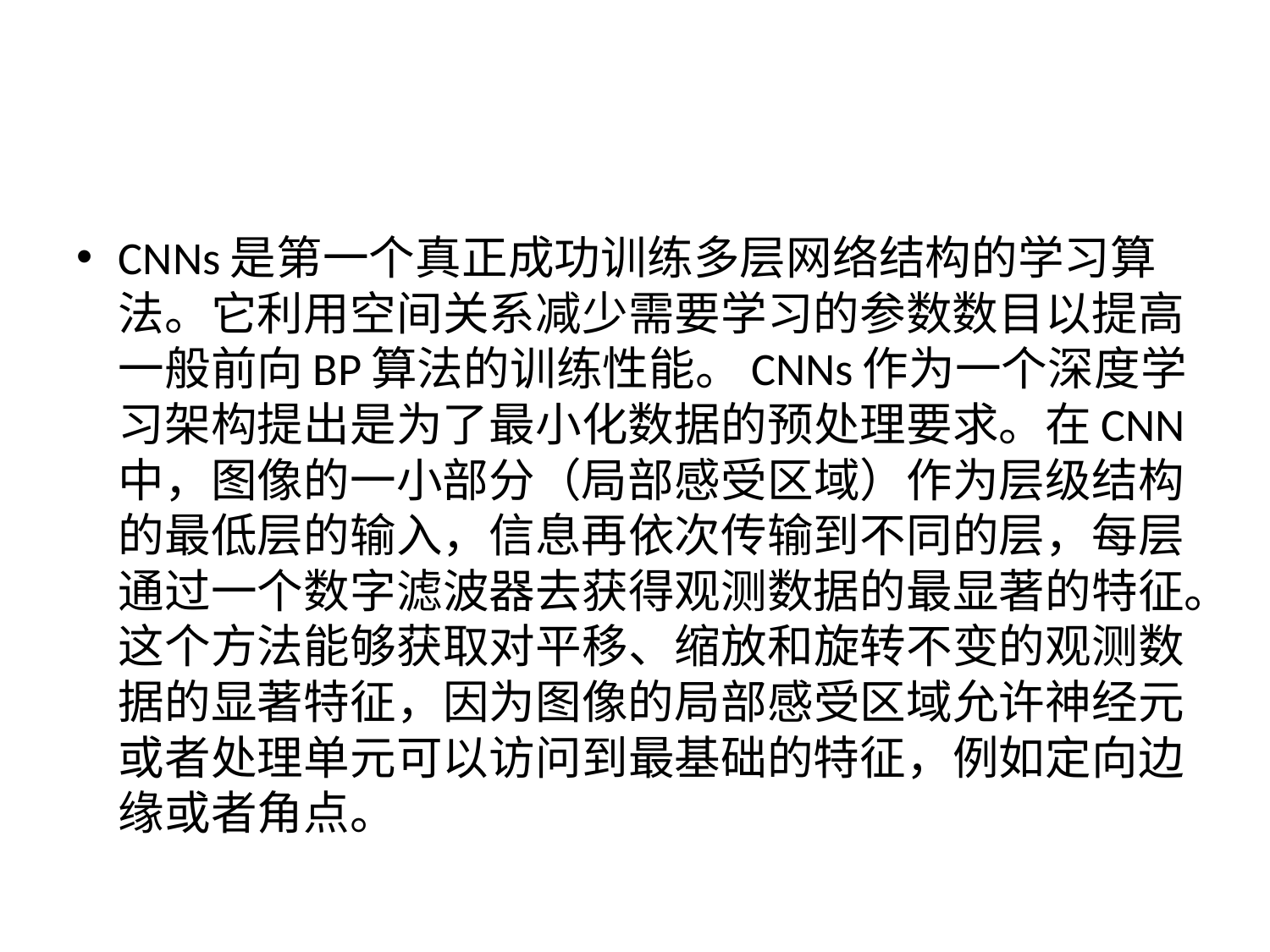

#
CNNs是第一个真正成功训练多层网络结构的学习算法。它利用空间关系减少需要学习的参数数目以提高一般前向BP算法的训练性能。CNNs作为一个深度学习架构提出是为了最小化数据的预处理要求。在CNN中，图像的一小部分（局部感受区域）作为层级结构的最低层的输入，信息再依次传输到不同的层，每层通过一个数字滤波器去获得观测数据的最显著的特征。这个方法能够获取对平移、缩放和旋转不变的观测数据的显著特征，因为图像的局部感受区域允许神经元或者处理单元可以访问到最基础的特征，例如定向边缘或者角点。